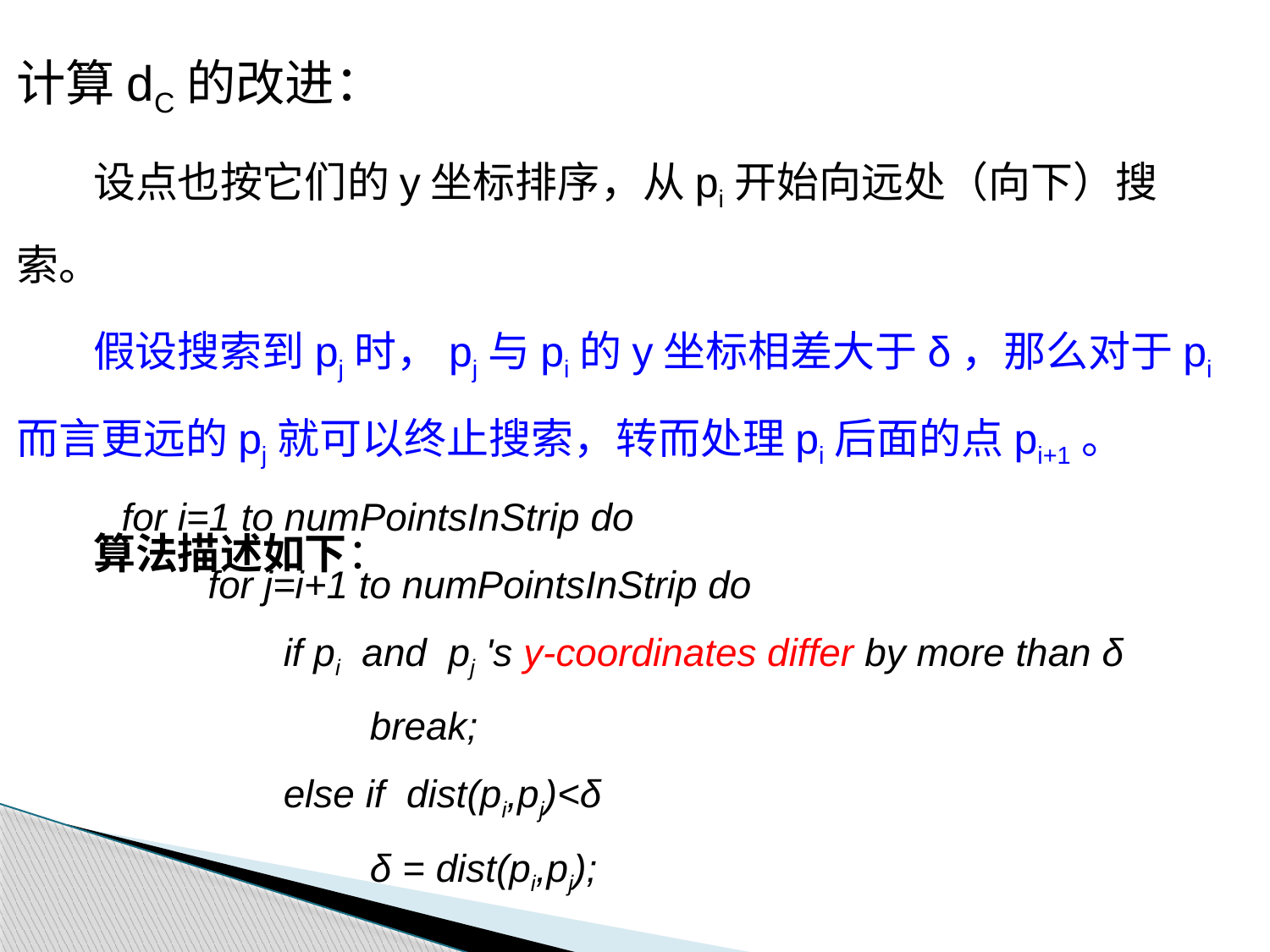

计算dC的改进：
       设点也按它们的y坐标排序，从pi开始向远处（向下）搜索。
       假设搜索到pj时，pj与pi的y坐标相差大于δ，那么对于pi而言更远的pj就可以终止搜索，转而处理pi后面的点pi+1。
       算法描述如下：

 for i=1 to numPointsInStrip do
         for j=i+1 to numPointsInStrip do
                if pi  and  pj 's y-coordinates differ by more than δ
                        break;
                else if  dist(pi,pj)<δ
                        δ = dist(pi,pj);